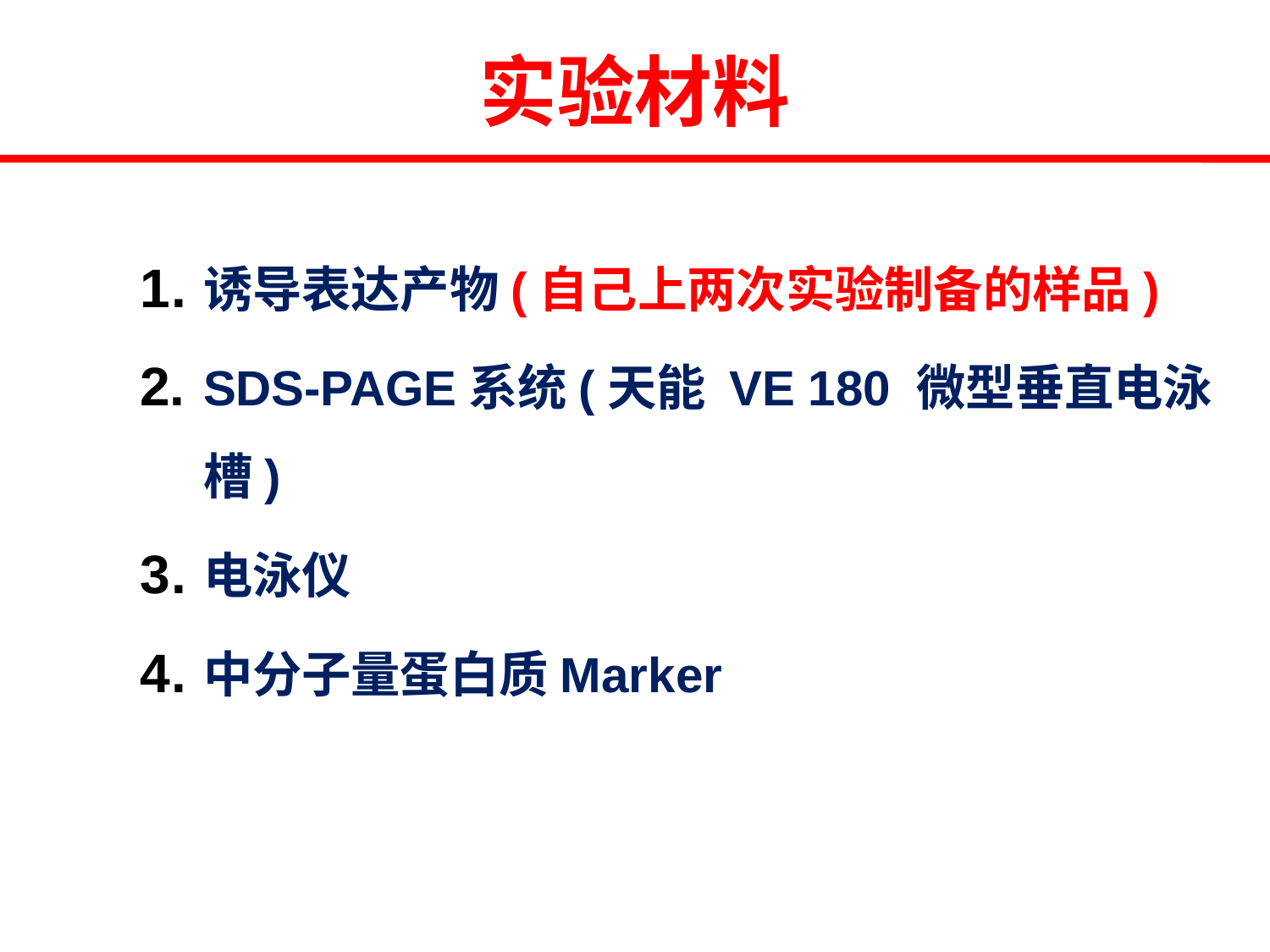

# 实验材料
诱导表达产物(自己上两次实验制备的样品)
SDS-PAGE系统(天能 VE 180 微型垂直电泳槽)
电泳仪
中分子量蛋白质Marker